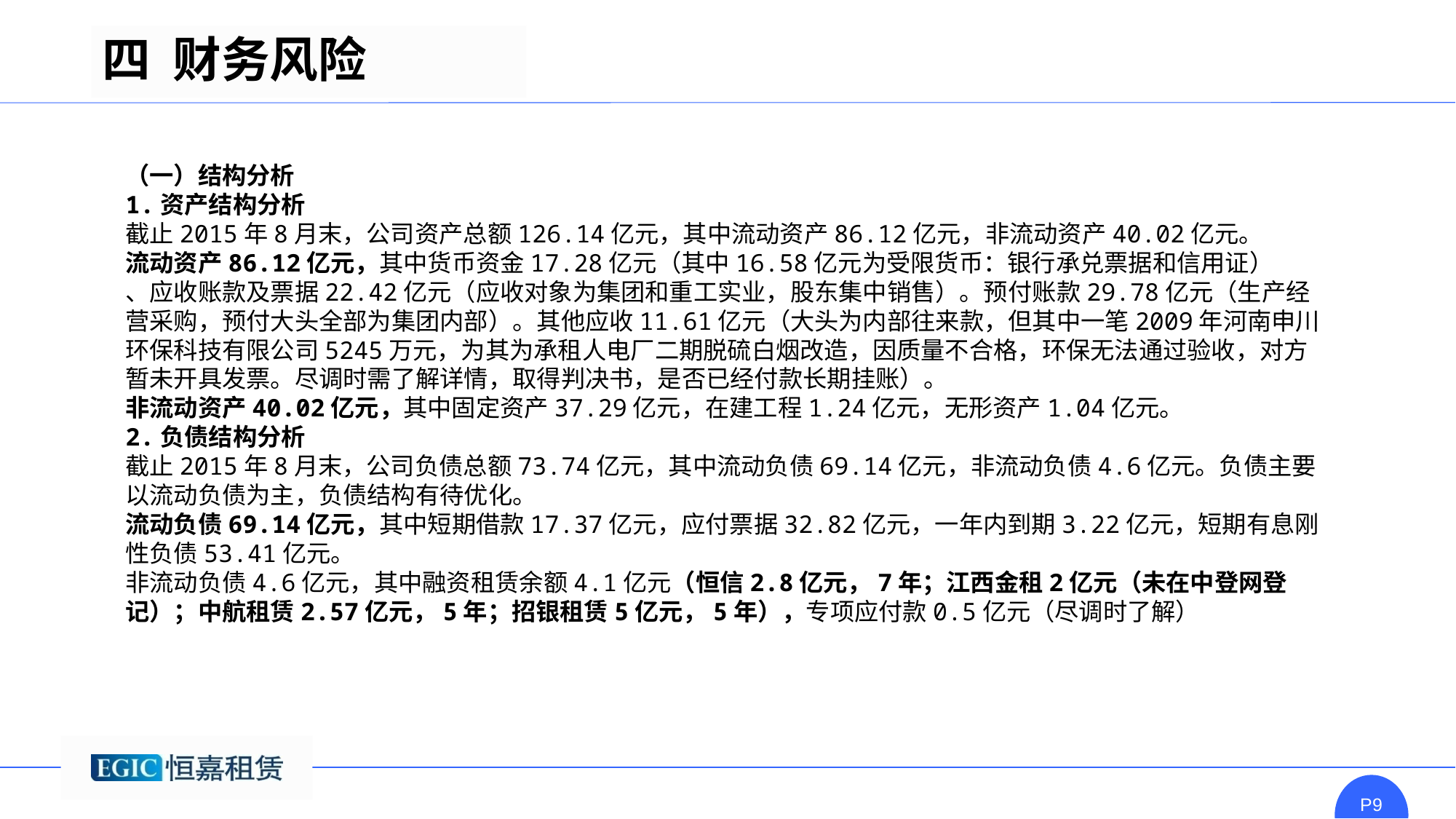

四  财务风险
（一）结构分析
1.资产结构分析
截止2015年8月末，公司资产总额126.14亿元，其中流动资产86.12亿元，非流动资产40.02亿元。
流动资产86.12亿元，其中货币资金17.28亿元（其中16.58亿元为受限货币：银行承兑票据和信用证）
、应收账款及票据22.42亿元（应收对象为集团和重工实业，股东集中销售）。预付账款29.78亿元（生产经营采购，预付大头全部为集团内部）。其他应收11.61亿元（大头为内部往来款，但其中一笔2009年河南申川环保科技有限公司5245万元，为其为承租人电厂二期脱硫白烟改造，因质量不合格，环保无法通过验收，对方暂未开具发票。尽调时需了解详情，取得判决书，是否已经付款长期挂账）。
非流动资产40.02亿元，其中固定资产37.29亿元，在建工程1.24亿元，无形资产1.04亿元。
2.负债结构分析
截止2015年8月末，公司负债总额73.74亿元，其中流动负债69.14亿元，非流动负债4.6亿元。负债主要以流动负债为主，负债结构有待优化。
流动负债69.14亿元，其中短期借款17.37亿元，应付票据32.82亿元，一年内到期3.22亿元，短期有息刚性负债53.41亿元。
非流动负债4.6亿元，其中融资租赁余额4.1亿元（恒信2.8亿元，7年；江西金租2亿元（未在中登网登记）；中航租赁2.57亿元，5年；招银租赁5亿元，5年），专项应付款0.5亿元（尽调时了解）